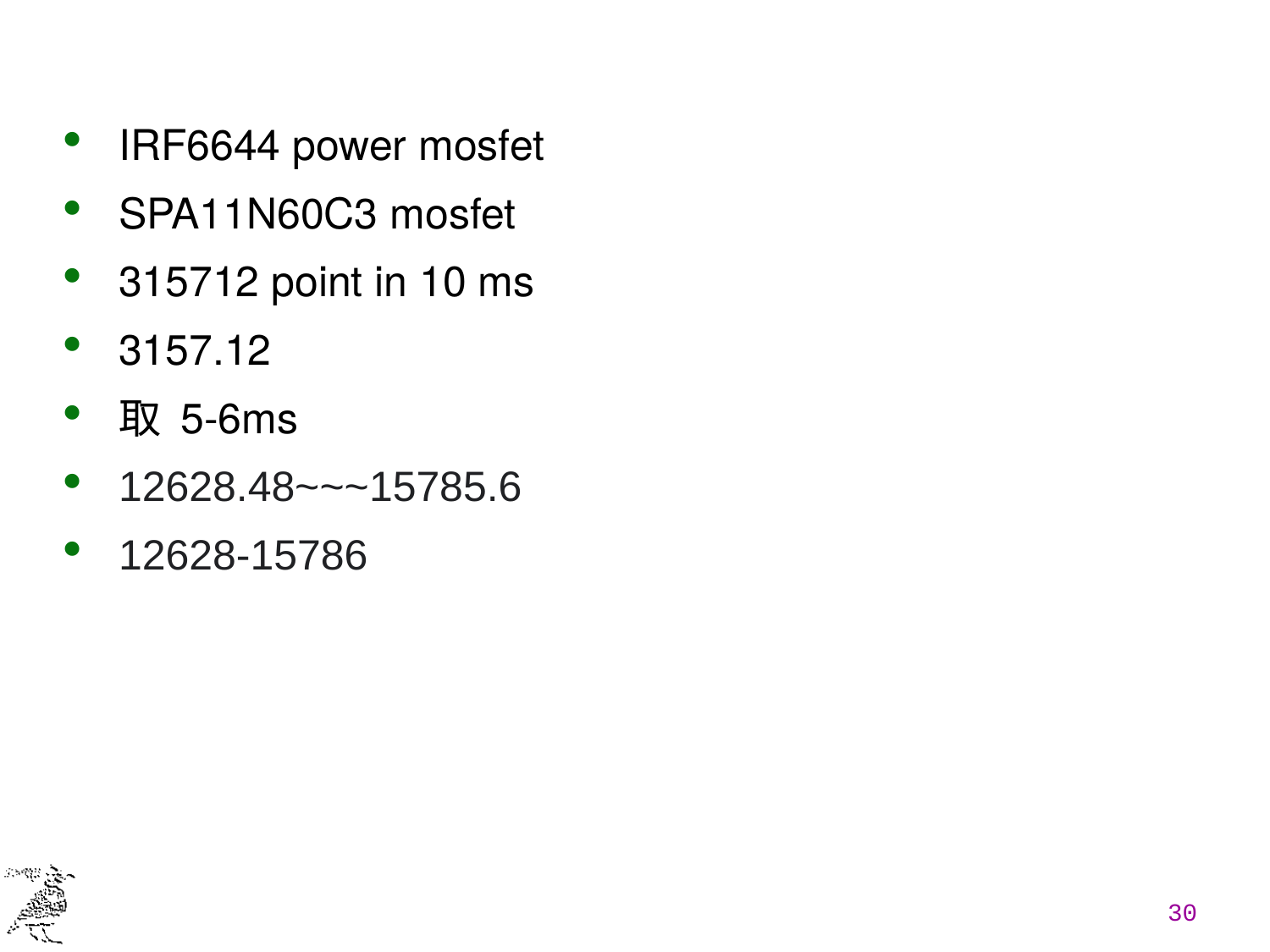

#
IRF6644 power mosfet
SPA11N60C3 mosfet
315712 point in 10 ms
3157.12
取 5-6ms
12628.48~~~15785.6
12628-15786

30